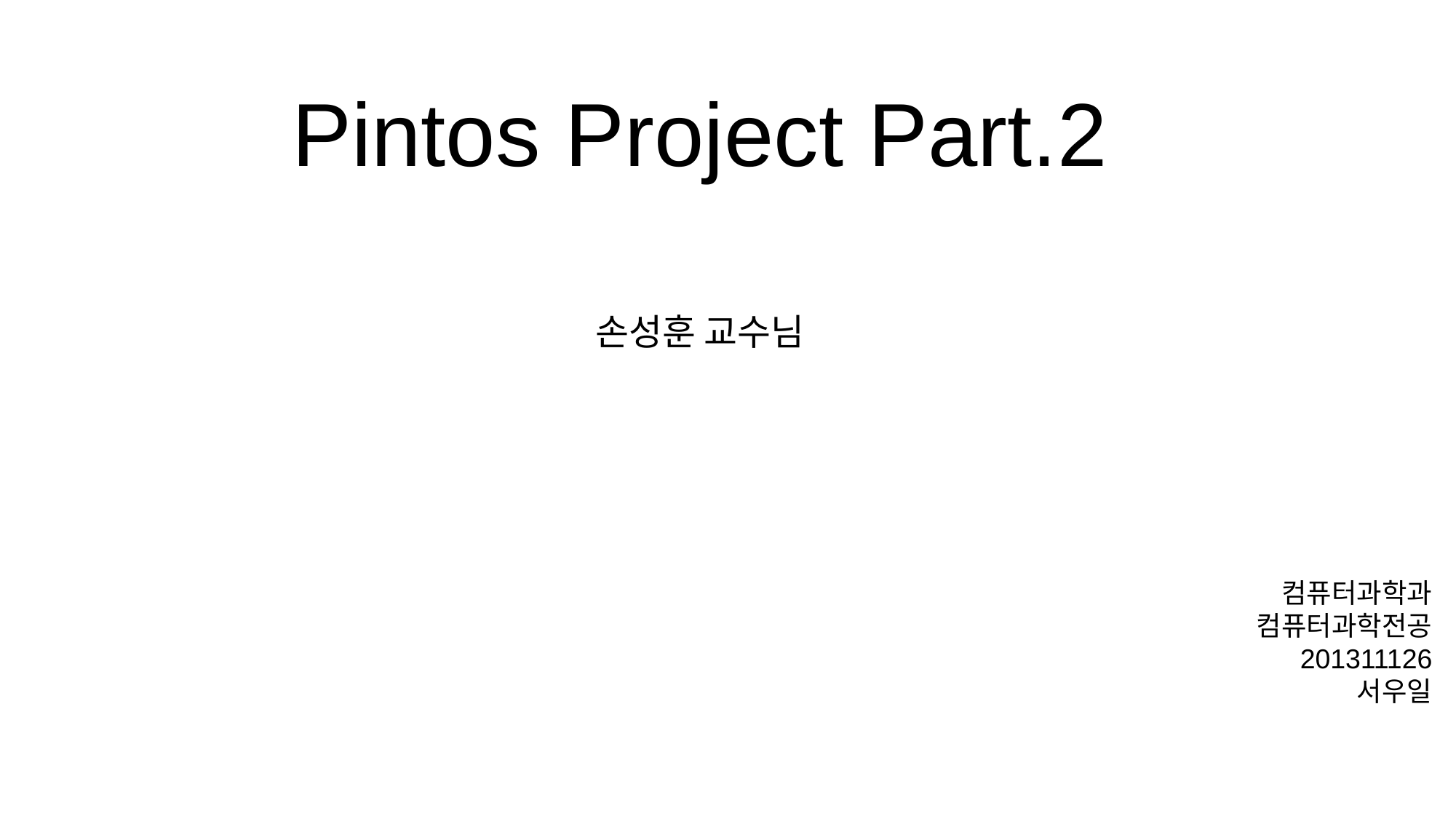

Pintos Project Part.2
손성훈 교수님
컴퓨터과학과
컴퓨터과학전공
201311126
서우일